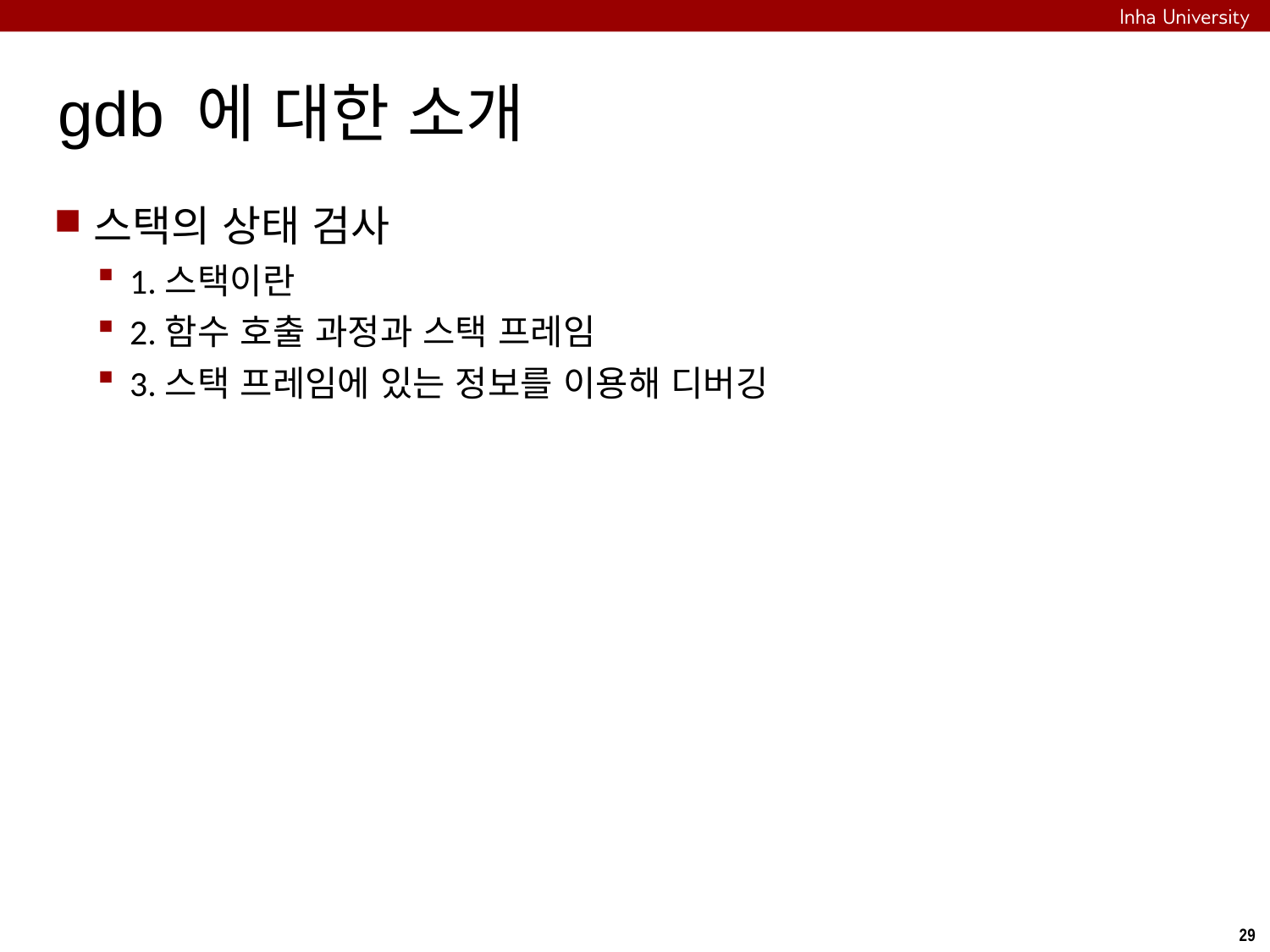

Inha University
# gdb 에 대한 소개
스택의 상태 검사
1.스택이란
2.함수 호출 과정과 스택 프레임
3.스택 프레임에 있는 정보를 이용해 디버깅